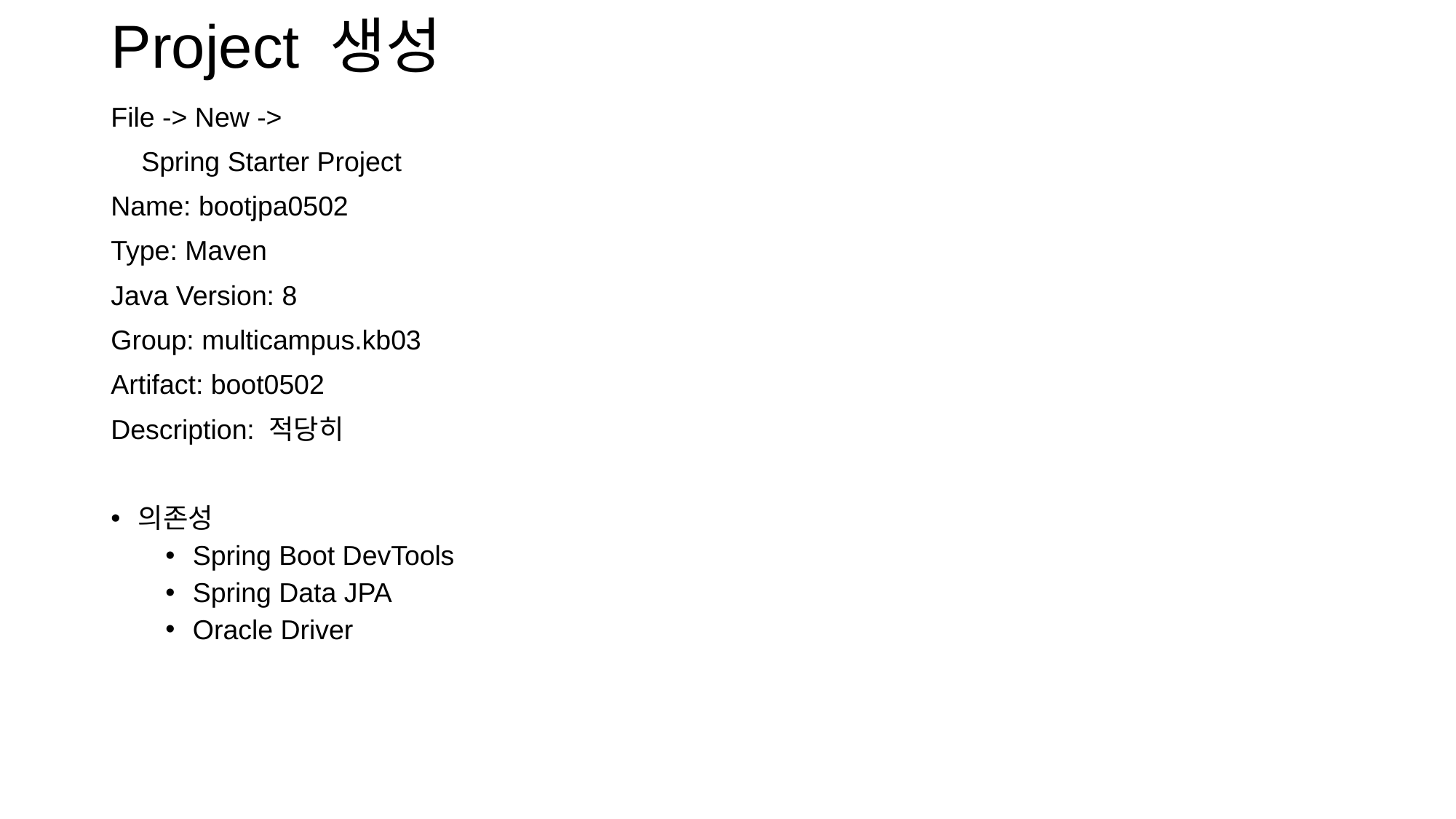

# Project 생성
File -> New ->
    Spring Starter Project
Name: bootjpa0502
Type: Maven
Java Version: 8
Group: multicampus.kb03
Artifact: boot0502
Description: 적당히

의존성
Spring Boot DevTools
Spring Data JPA
Oracle Driver